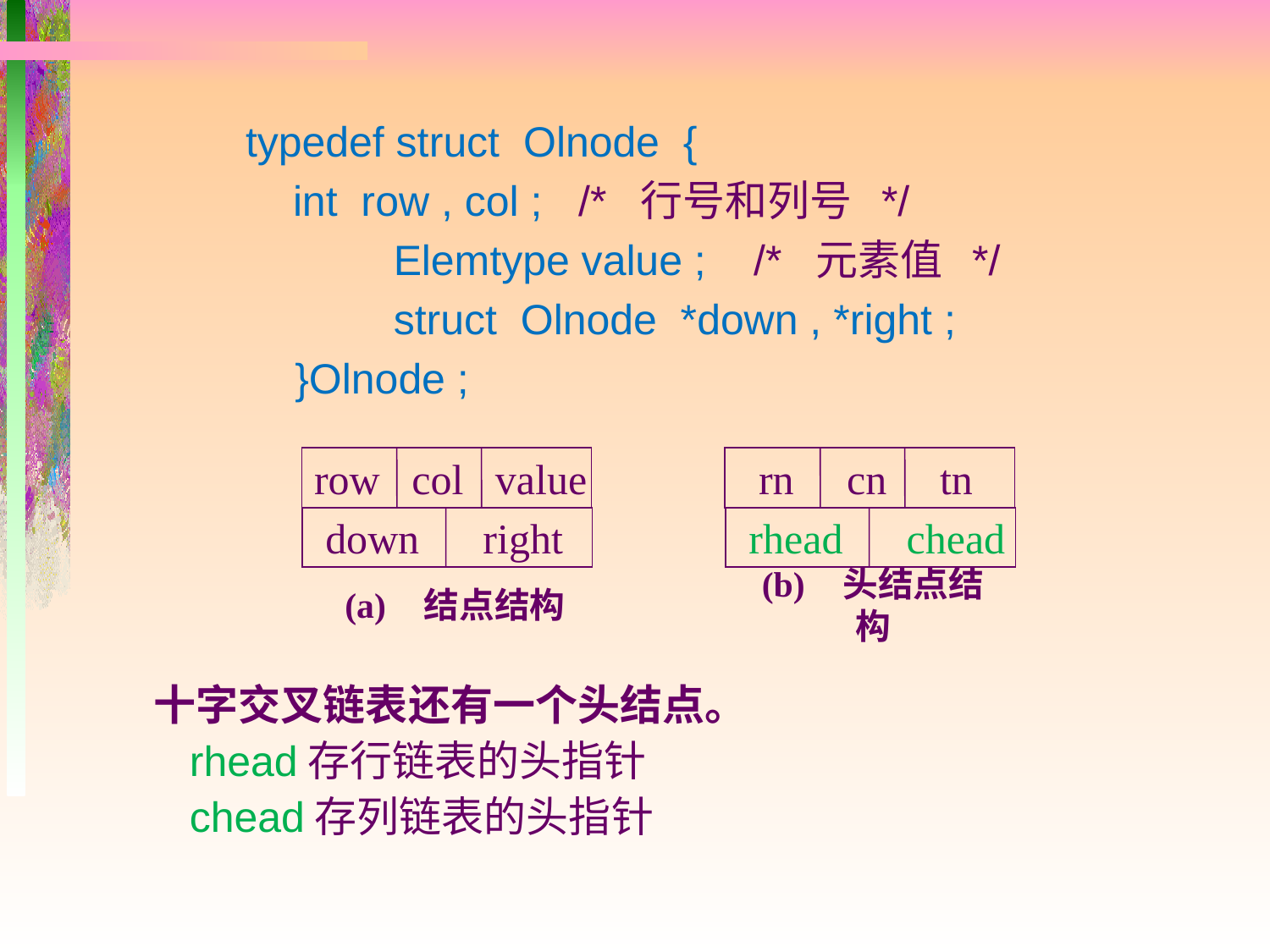

# typedef struct  Olnode  {
	    int  row , col ;   /*  行号和列号  */
	    Elemtype value ;    /*  元素值  */
	    struct  Olnode  *down , *right ;
	}Olnode ;
row   col   value

 down      right

  rn     cn     tn

 rhead      chead

(a)   结点结构
(b)   头结点结构
十字交叉链表还有一个头结点。
   rhead存行链表的头指针
   chead存列链表的头指针